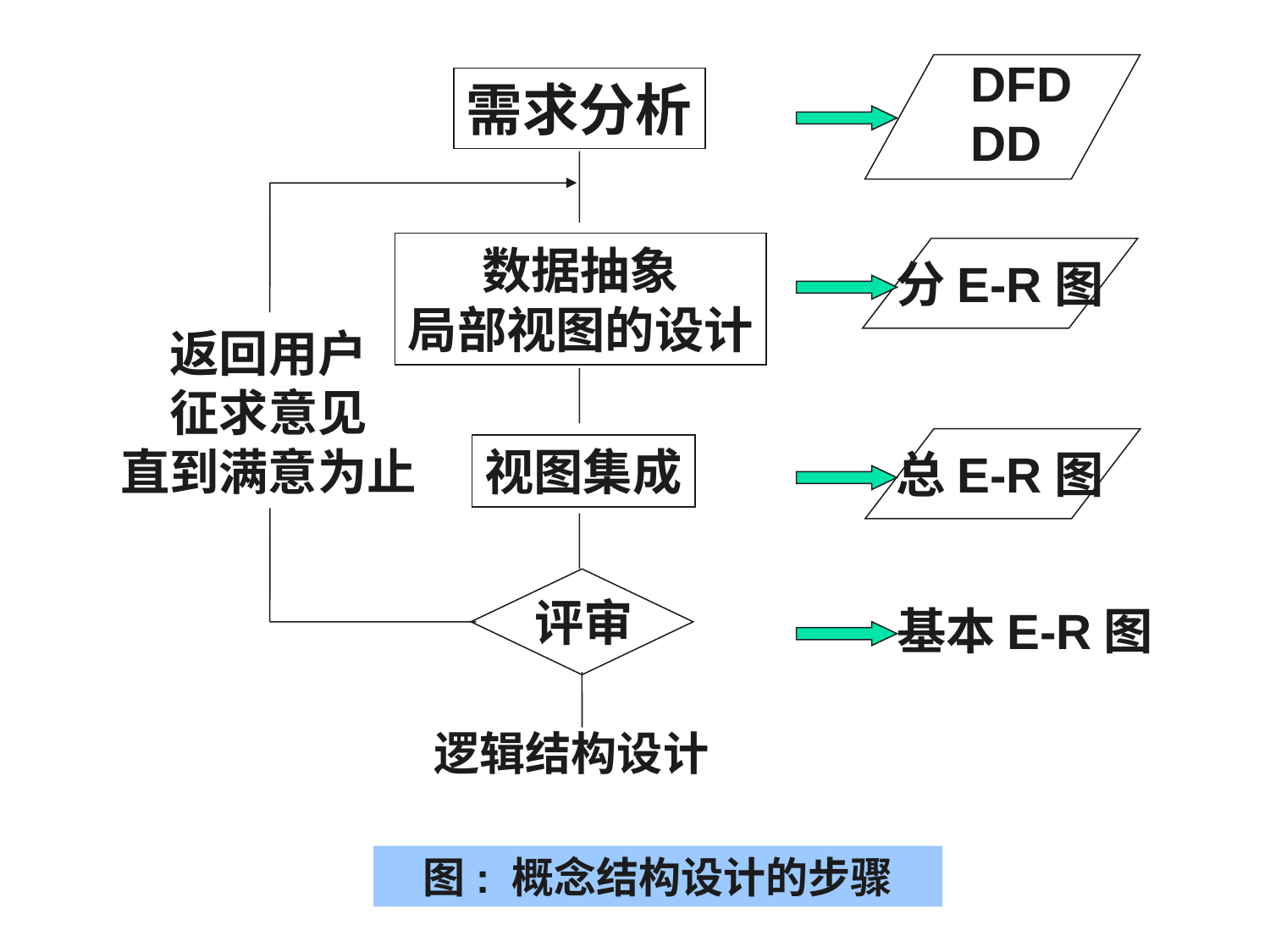

DFD
DD

需求分析

数据抽象
局部视图的设计

分E-R图

返回用户
征求意见
直到满意为止

视图集成
总E-R图

评审
基本E-R图

逻辑结构设计
图: 概念结构设计的步骤